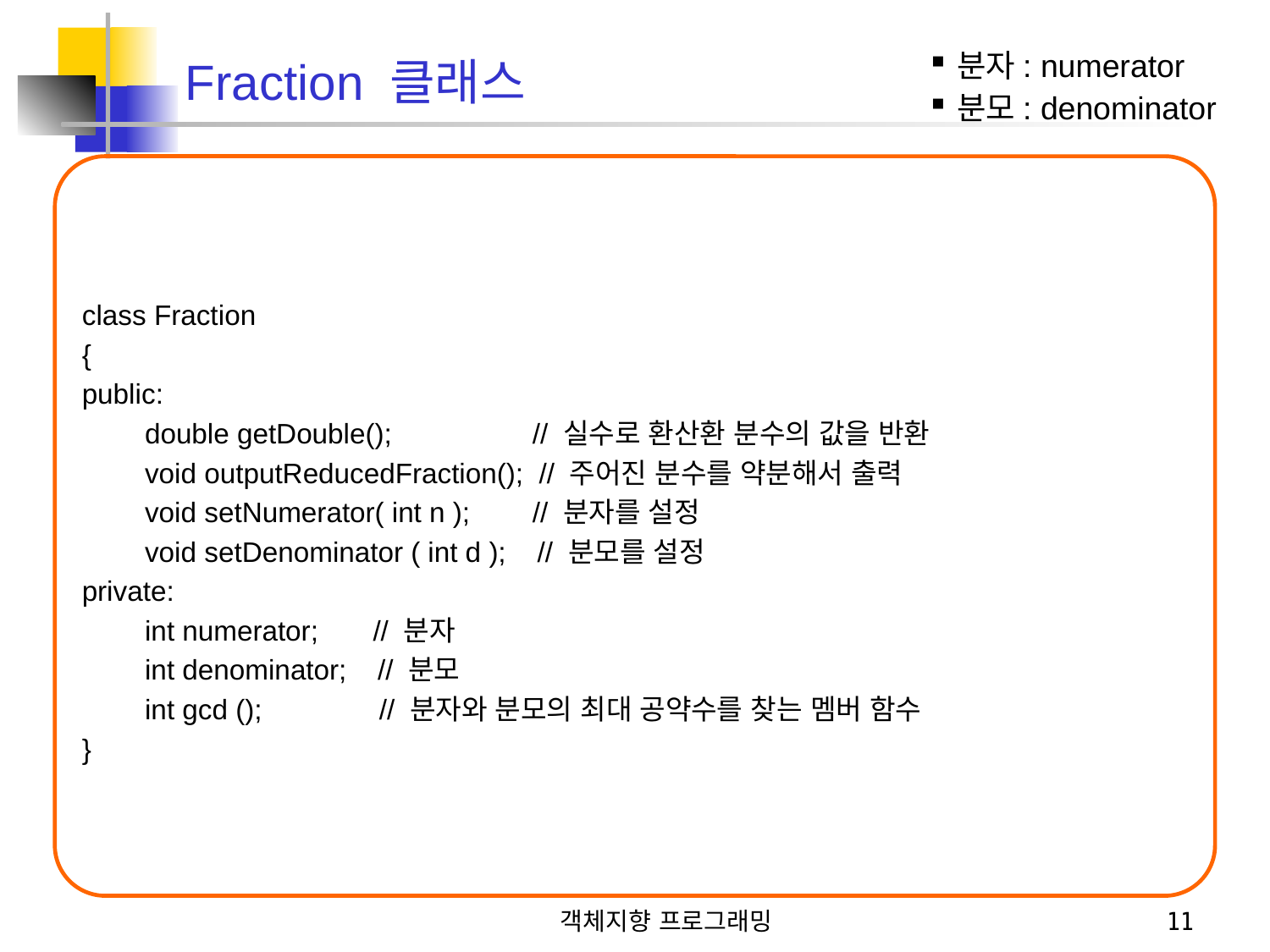

Fraction 클래스
분자: numerator
분모: denominator
class Fraction
{
public:
        double getDouble();                  // 실수로 환산환 분수의 값을 반환
        void outputReducedFraction();  // 주어진 분수를 약분해서 출력
        void setNumerator( int n );        // 분자를 설정
        void setDenominator ( int d );    // 분모를 설정
private:
        int numerator;       // 분자
        int denominator;    // 분모
        int gcd ();               // 분자와 분모의 최대 공약수를 찾는 멤버 함수
}
객체지향 프로그래밍
11